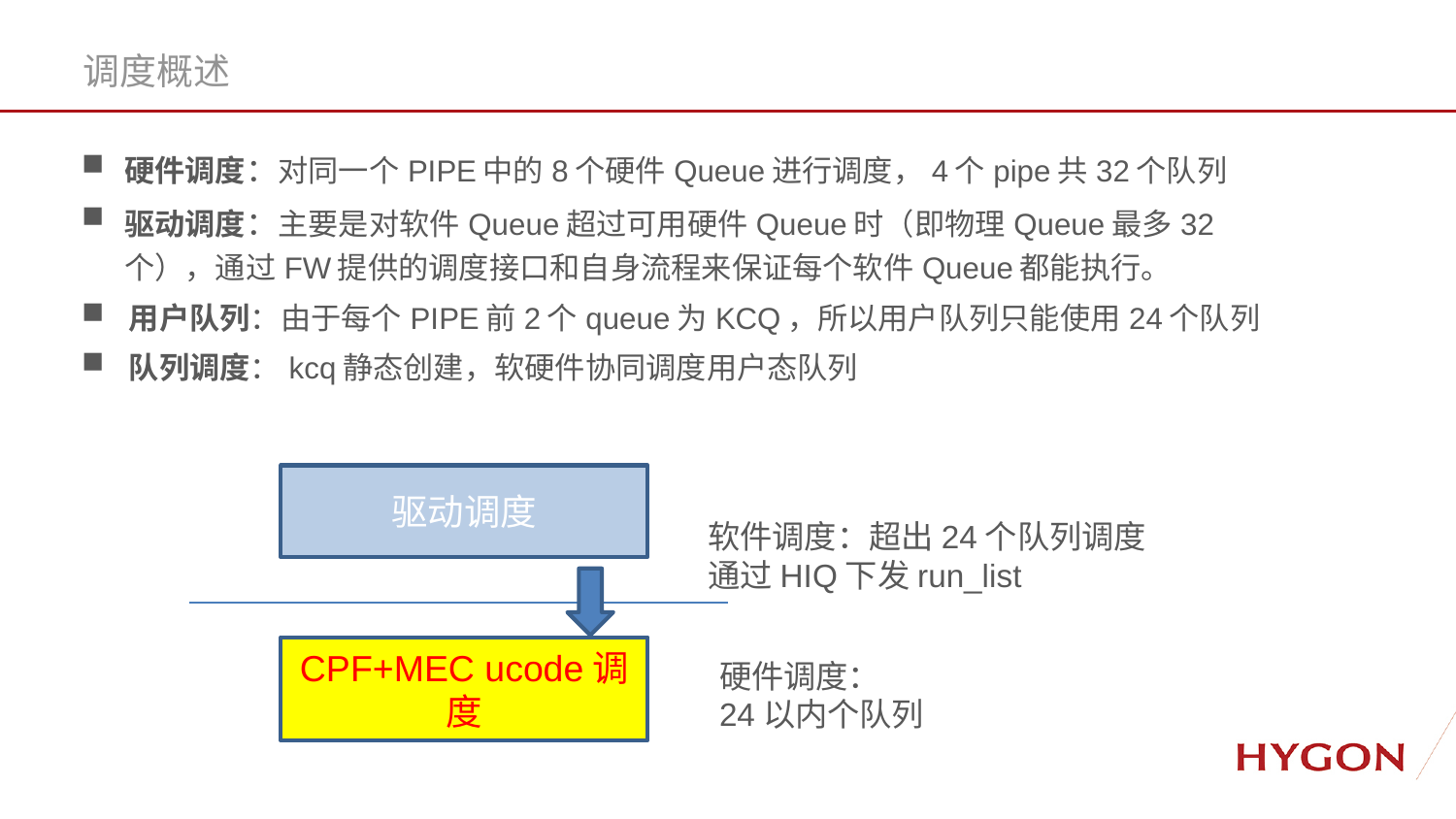

调度概述
硬件调度：对同一个PIPE中的8个硬件Queue进行调度，4个pipe共32个队列
驱动调度：主要是对软件Queue超过可用硬件Queue时（即物理Queue最多32个），通过FW提供的调度接口和自身流程来保证每个软件Queue都能执行。
  用户队列：由于每个PIPE前2个queue为KCQ，所以用户队列只能使用24个队列
  队列调度：kcq静态创建，软硬件协同调度用户态队列

驱动调度
软件调度：超出24个队列调度
通过HIQ下发run_list

CPF+MEC ucode调度
硬件调度：
24以内个队列